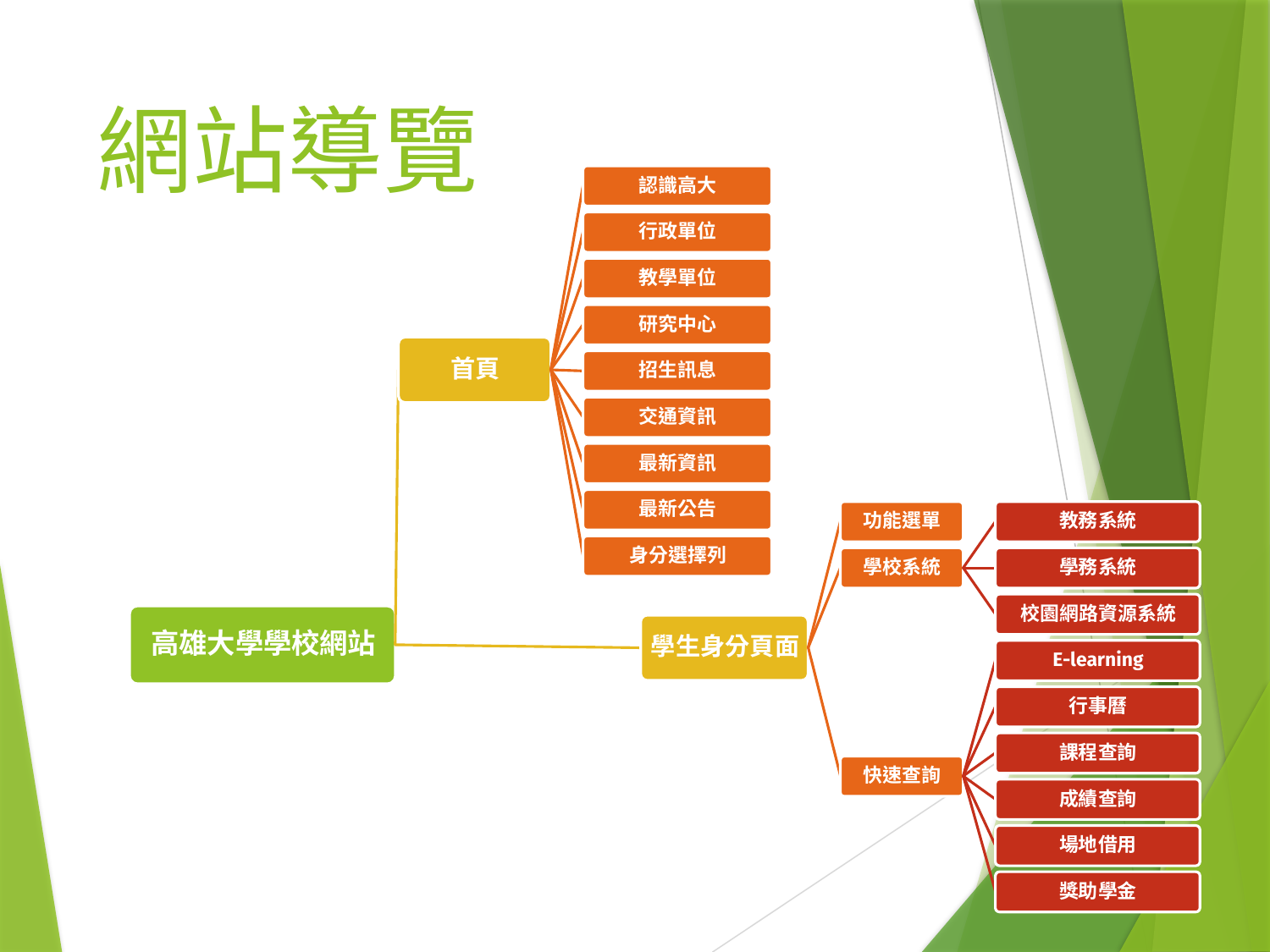

高雄大學學校網站

首頁

認識高大

行政單位

教學單位

研究中心

招生訊息

交通資訊

最新資訊

最新公告

身分選擇列

學生身分頁面

功能選單

學校系統

教務系統

學務系統

校園網路資源系統

快速查詢

E-learning

行事曆

課程查詢

成績查詢

場地借用

獎助學金
# 網站導覽